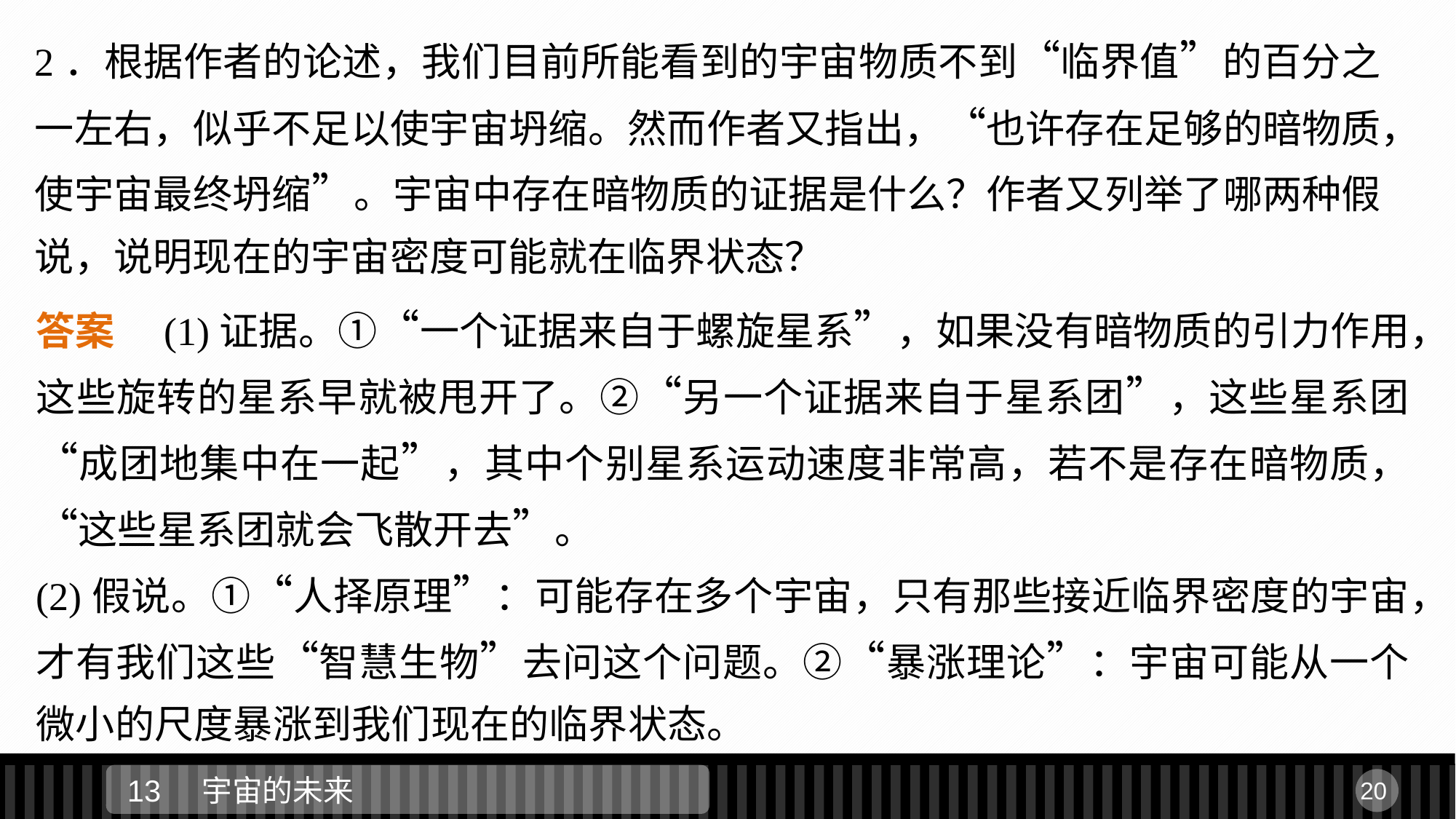

2．根据作者的论述，我们目前所能看到的宇宙物质不到“临界值”的百分之一左右，似乎不足以使宇宙坍缩。然而作者又指出，“也许存在足够的暗物质，使宇宙最终坍缩”。宇宙中存在暗物质的证据是什么？作者又列举了哪两种假说，说明现在的宇宙密度可能就在临界状态？
答案　(1)证据。①“一个证据来自于螺旋星系”，如果没有暗物质的引力作用，这些旋转的星系早就被甩开了。②“另一个证据来自于星系团”，这些星系团“成团地集中在一起”，其中个别星系运动速度非常高，若不是存在暗物质，“这些星系团就会飞散开去”。
(2)假说。①“人择原理”：可能存在多个宇宙，只有那些接近临界密度的宇宙，才有我们这些“智慧生物”去问这个问题。②“暴涨理论”：宇宙可能从一个微小的尺度暴涨到我们现在的临界状态。